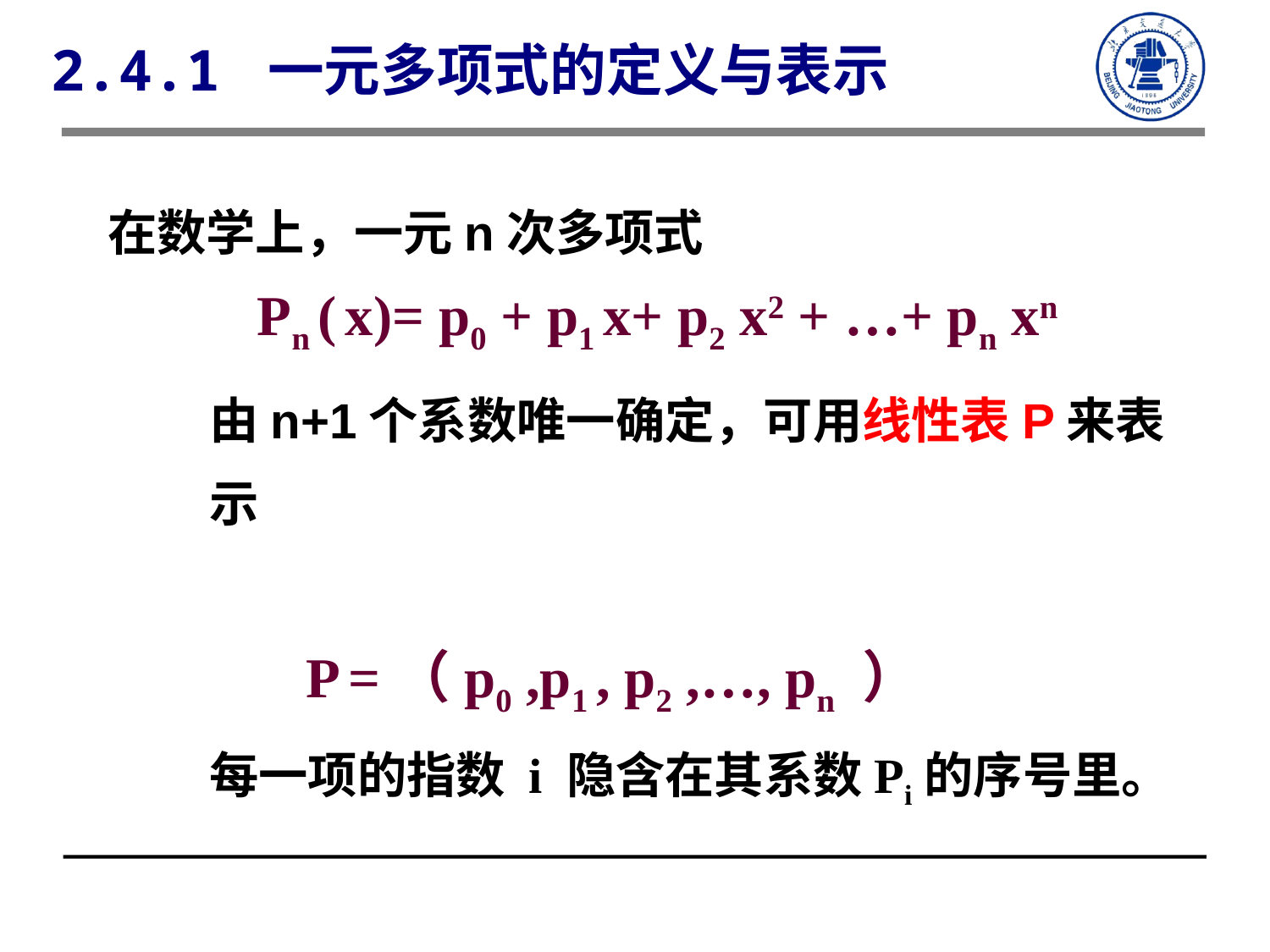

2.4.1 一元多项式的定义与表示
    在数学上，一元n次多项式
   Pn ( x)= p0 + p1 x+ p2 x2 + …+ pn xn
由n+1个系数唯一确定，可用线性表P来表示

       P =（p0 ,p1 , p2 ,…, pn ）
每一项的指数 i 隐含在其系数Pi的序号里。